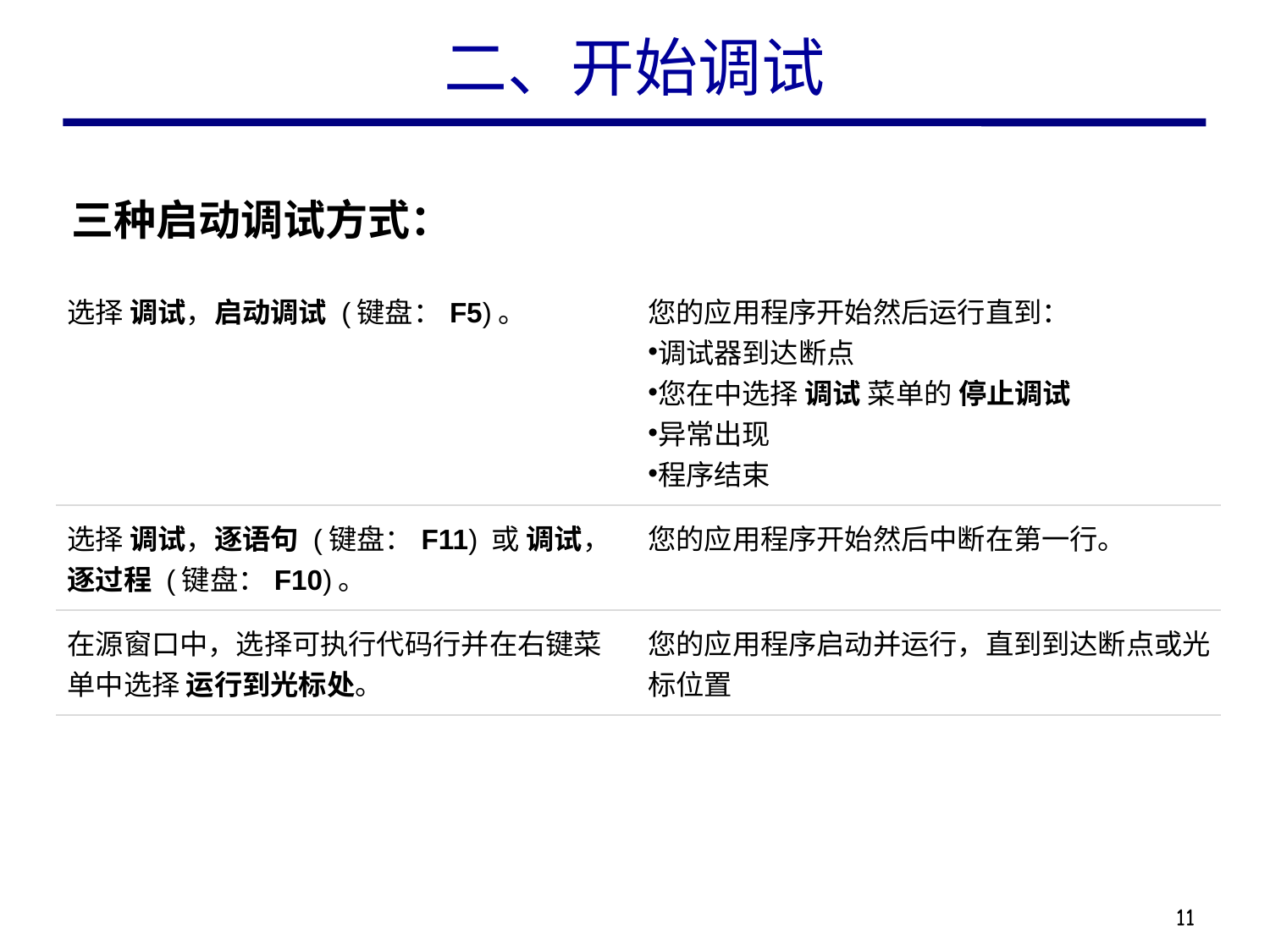

# 二、开始调试
三种启动调试方式：
| 选择 调试，启动调试 (键盘：F5)。 | 您的应用程序开始然后运行直到： 调试器到达断点 您在中选择 调试 菜单的 停止调试 异常出现 程序结束 |
| --- | --- |
| 选择 调试，逐语句 (键盘：F11) 或 调试，逐过程 (键盘：F10)。 | 您的应用程序开始然后中断在第一行。 |
| 在源窗口中，选择可执行代码行并在右键菜单中选择 运行到光标处。 | 您的应用程序启动并运行，直到到达断点或光标位置 |